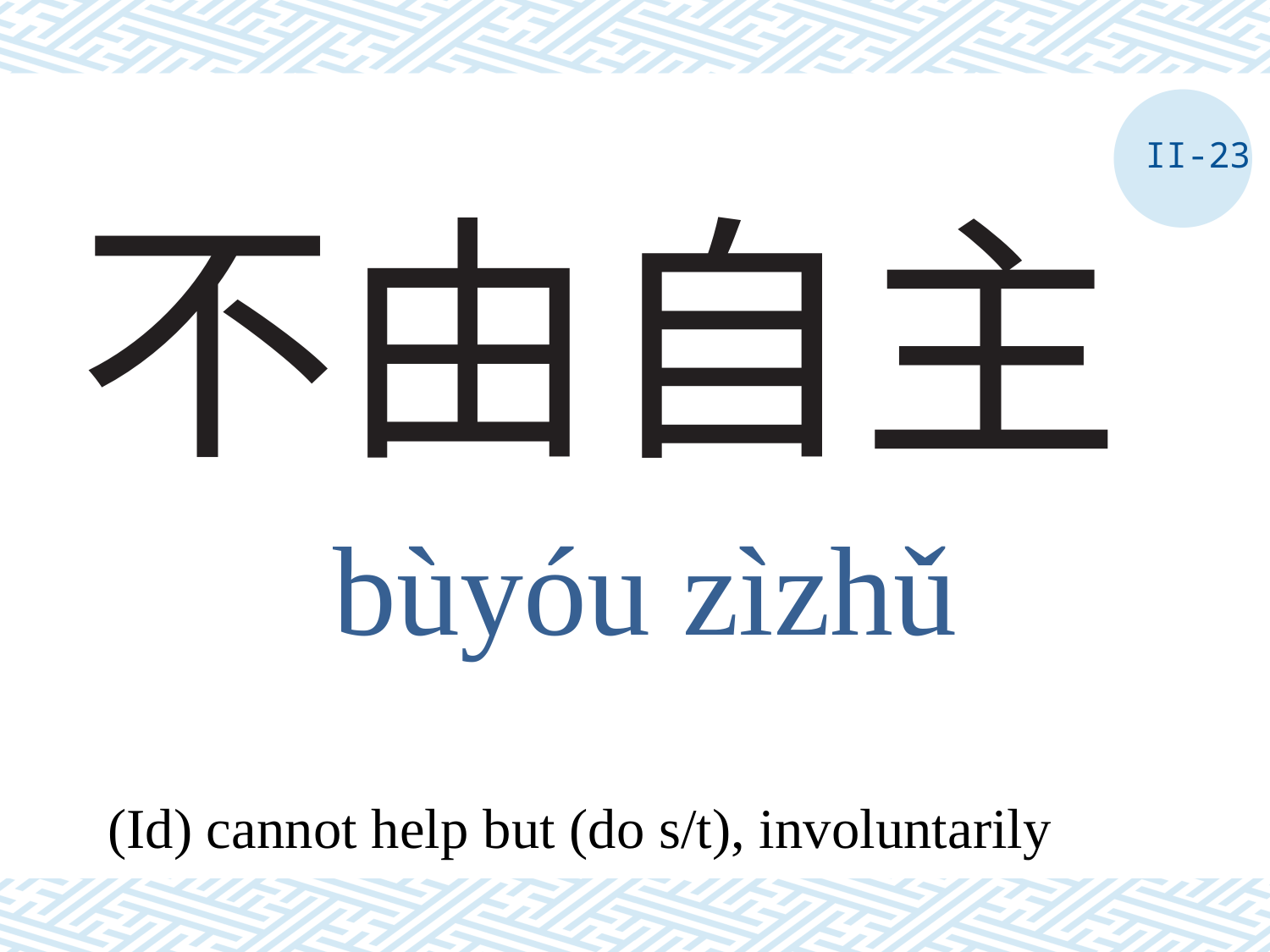

II-23

# 不由自主
bùyóu zìzhǔ
(Id) cannot help but (do s/t), involuntarily